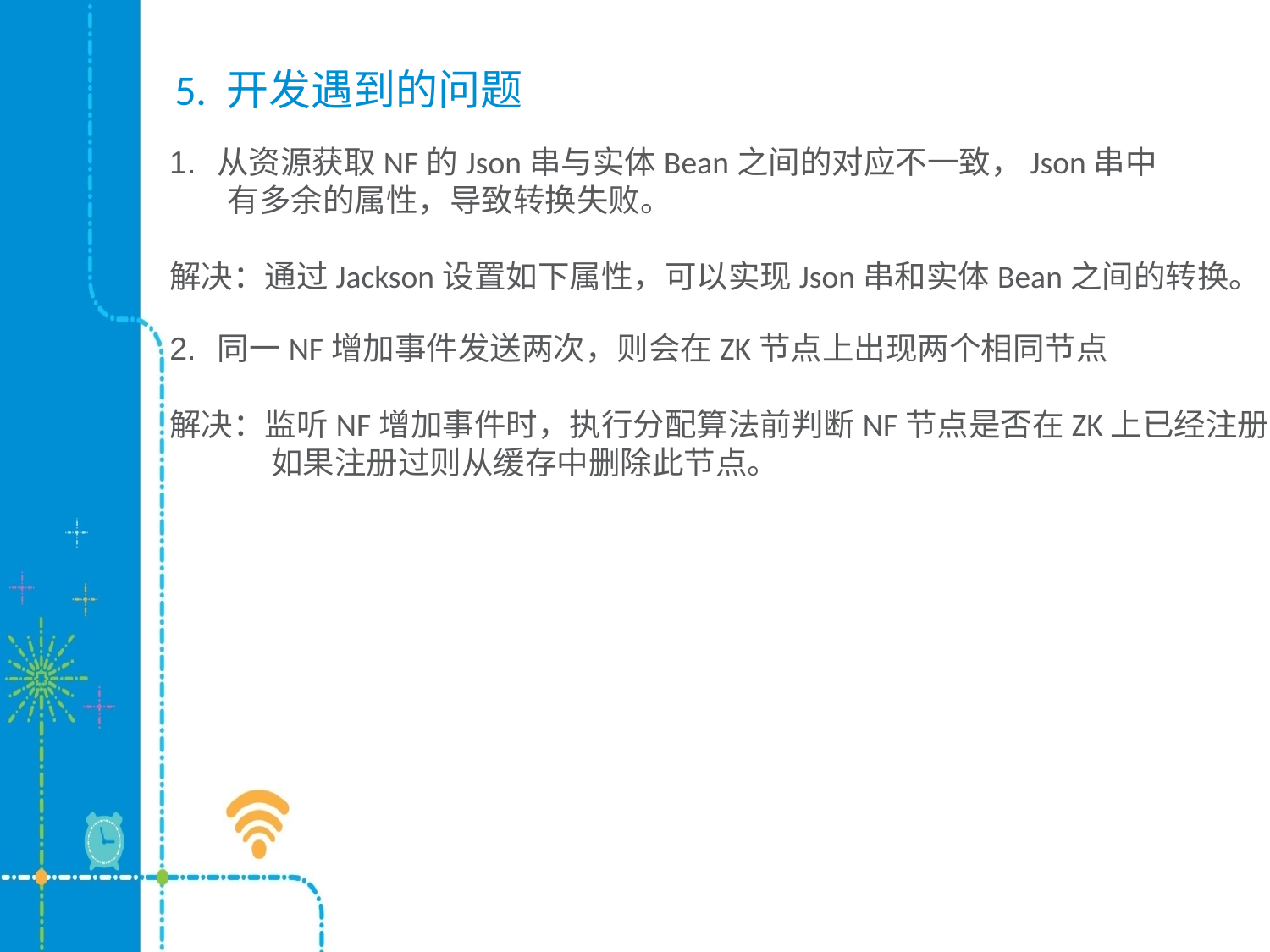

# 5. 开发遇到的问题
从资源获取NF的Json串与实体Bean之间的对应不一致，Json串中
       有多余的属性，导致转换失败。

解决：通过Jackson设置如下属性，可以实现Json串和实体Bean之间的转换。

同一NF增加事件发送两次，则会在ZK节点上出现两个相同节点

解决：监听NF增加事件时，执行分配算法前判断NF节点是否在ZK上已经注册，
             如果注册过则从缓存中删除此节点。